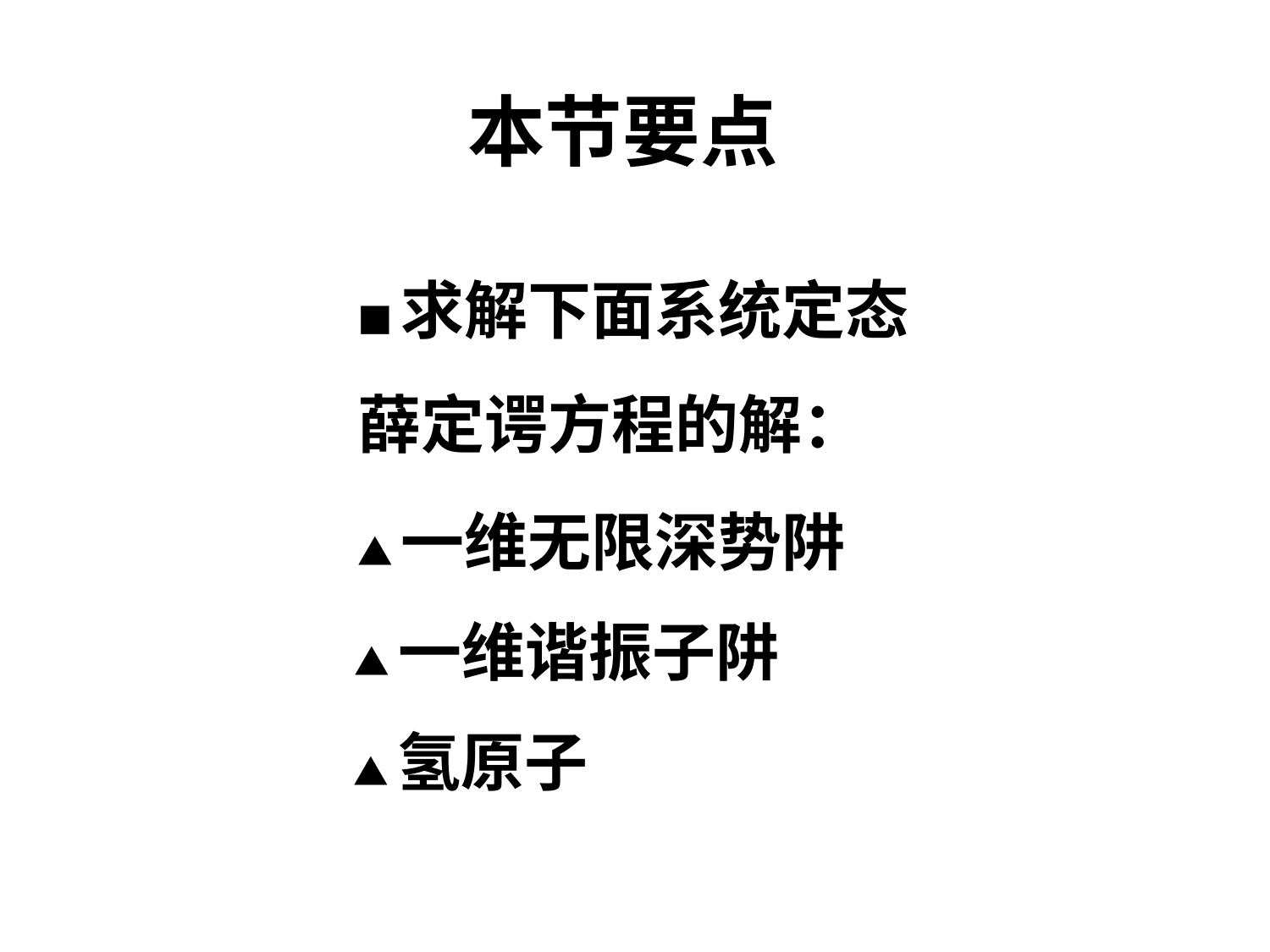

本节要点
■求解下面系统定态薛定谔方程的解：
▲一维无限深势阱
▲一维谐振子阱
▲氢原子